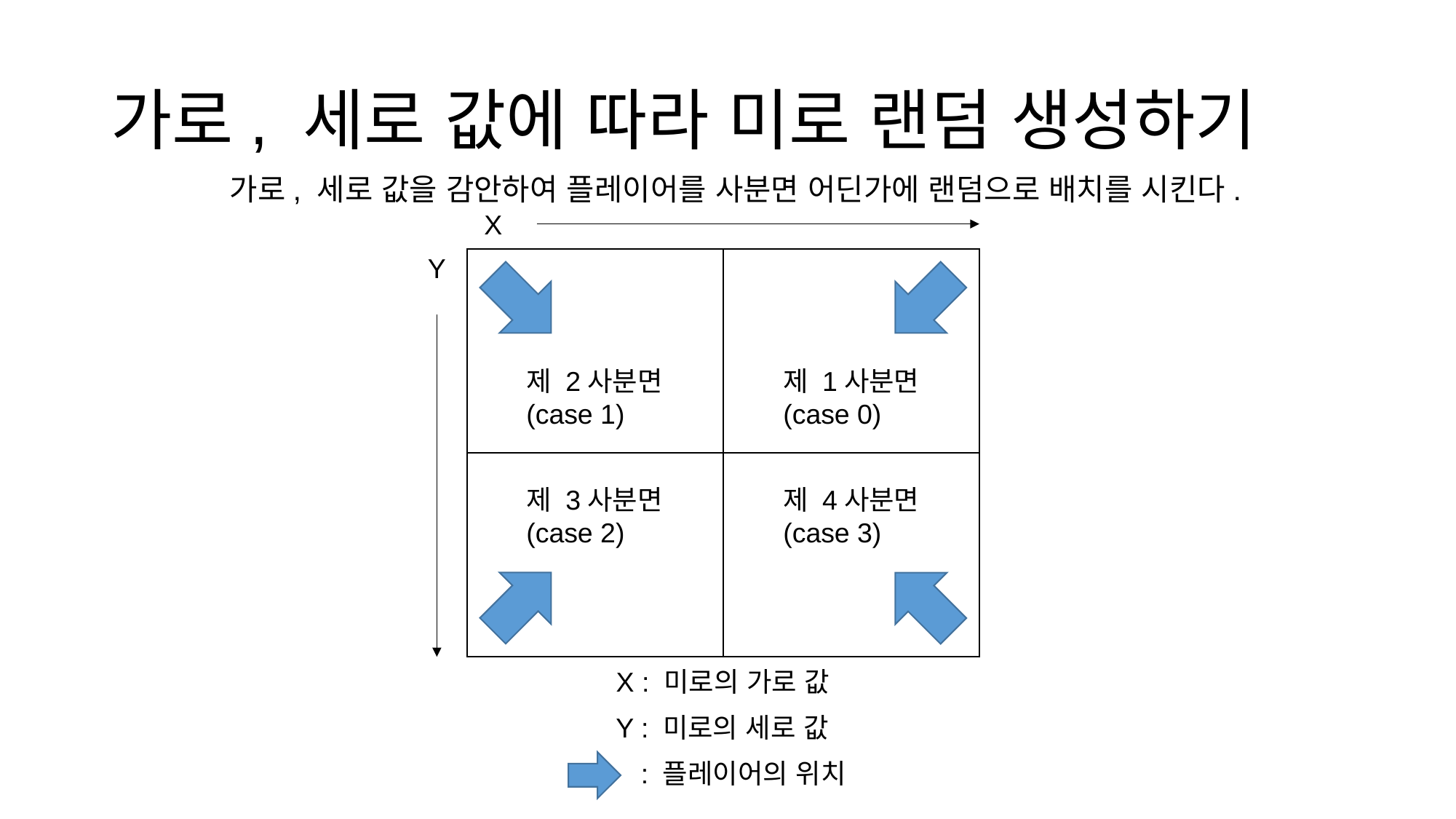

# 가로, 세로 값에 따라 미로 랜덤 생성하기
가로, 세로 값을 감안하여 플레이어를 사분면 어딘가에 랜덤으로 배치를 시킨다.
X
Y

제 2사분면
(case 1)
제 1사분면
(case 0)

제 3사분면
(case 2)
제 4사분면
(case 3)
X : 미로의 가로 값
Y : 미로의 세로 값
: 플레이어의 위치